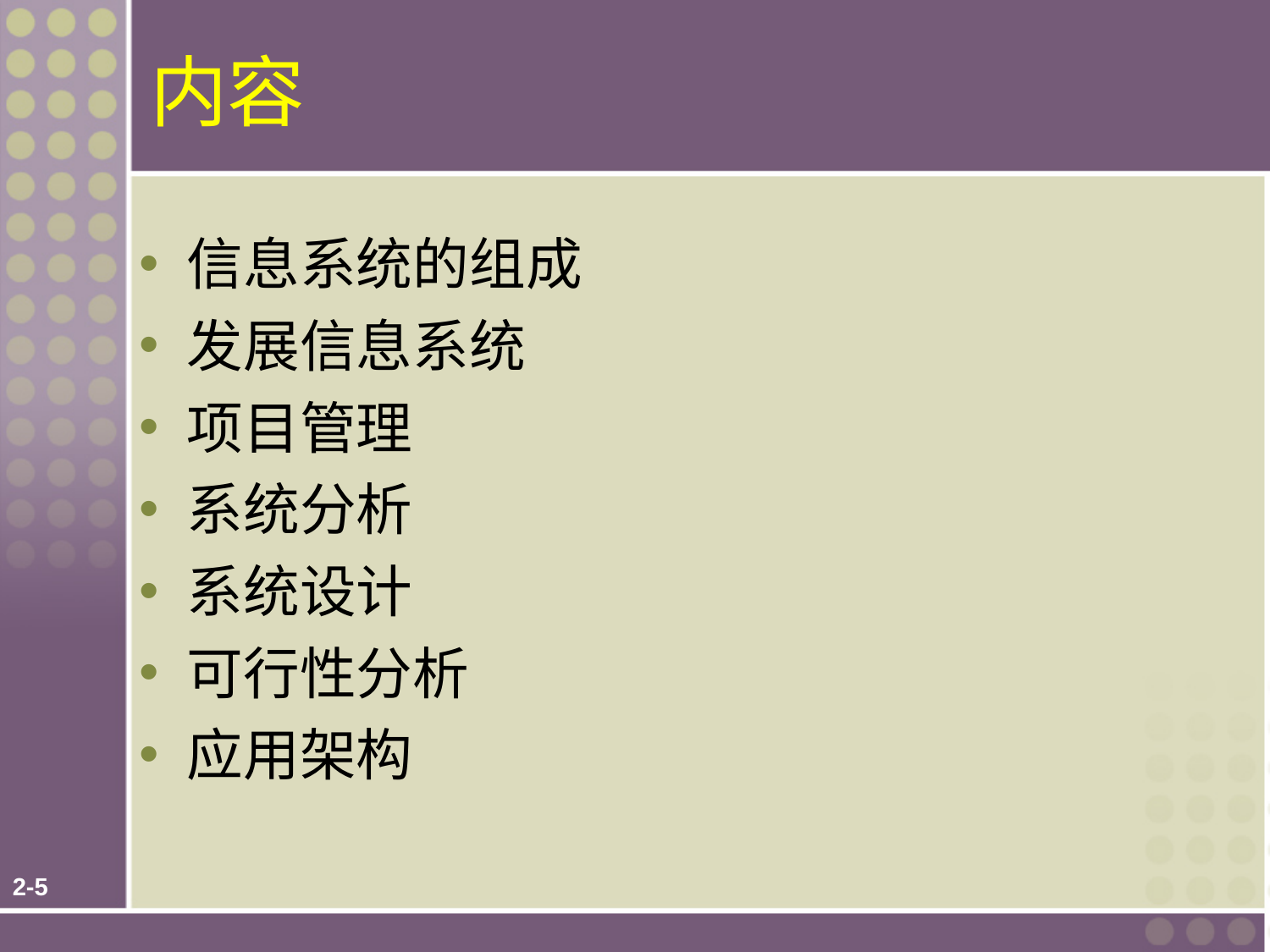

内容
信息系统的组成
发展信息系统
项目管理
系统分析
系统设计
可行性分析
应用架构
2-5